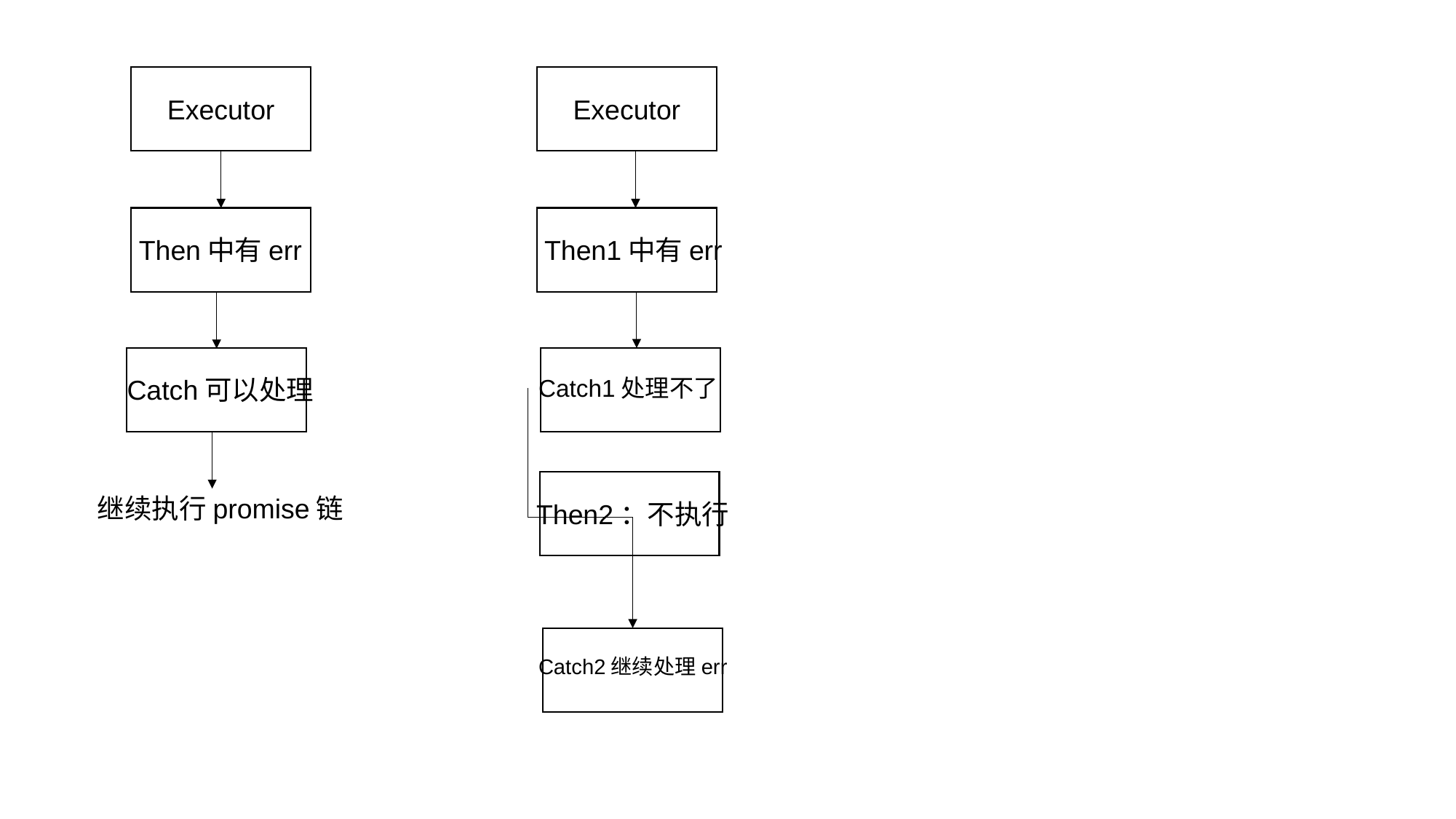

Executor
Executor

Then中有err
Then1中有err

Catch可以处理
Catch1处理不了

继续执行promise链
Then2：不执行

Catch2继续处理err